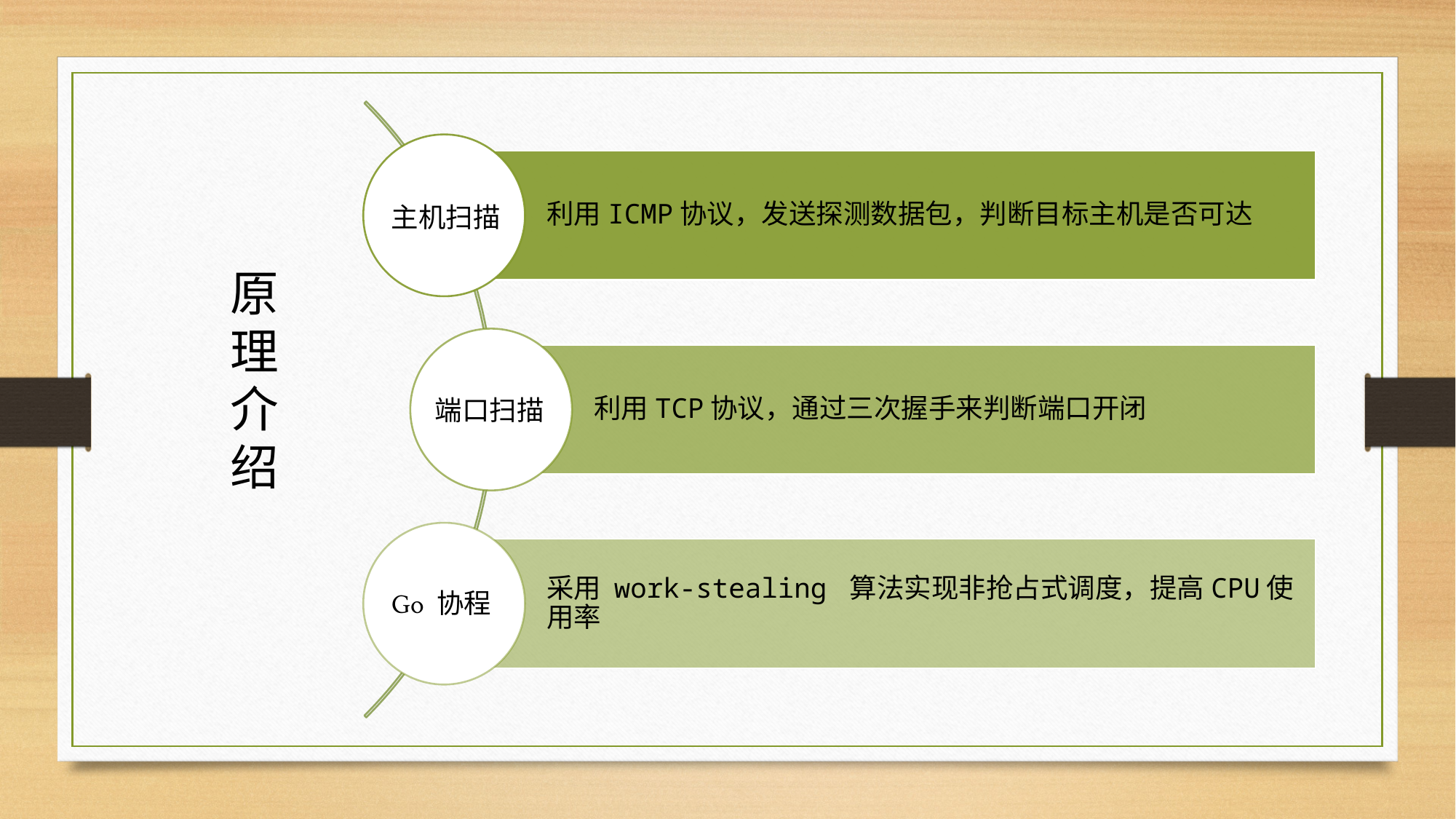

利用ICMP协议，发送探测数据包，判断目标主机是否可达
利用TCP协议，通过三次握手来判断端口开闭
采用 work-stealing 算法实现非抢占式调度，提高CPU使用率
主机扫描
原理介绍
端口扫描
Go 协程